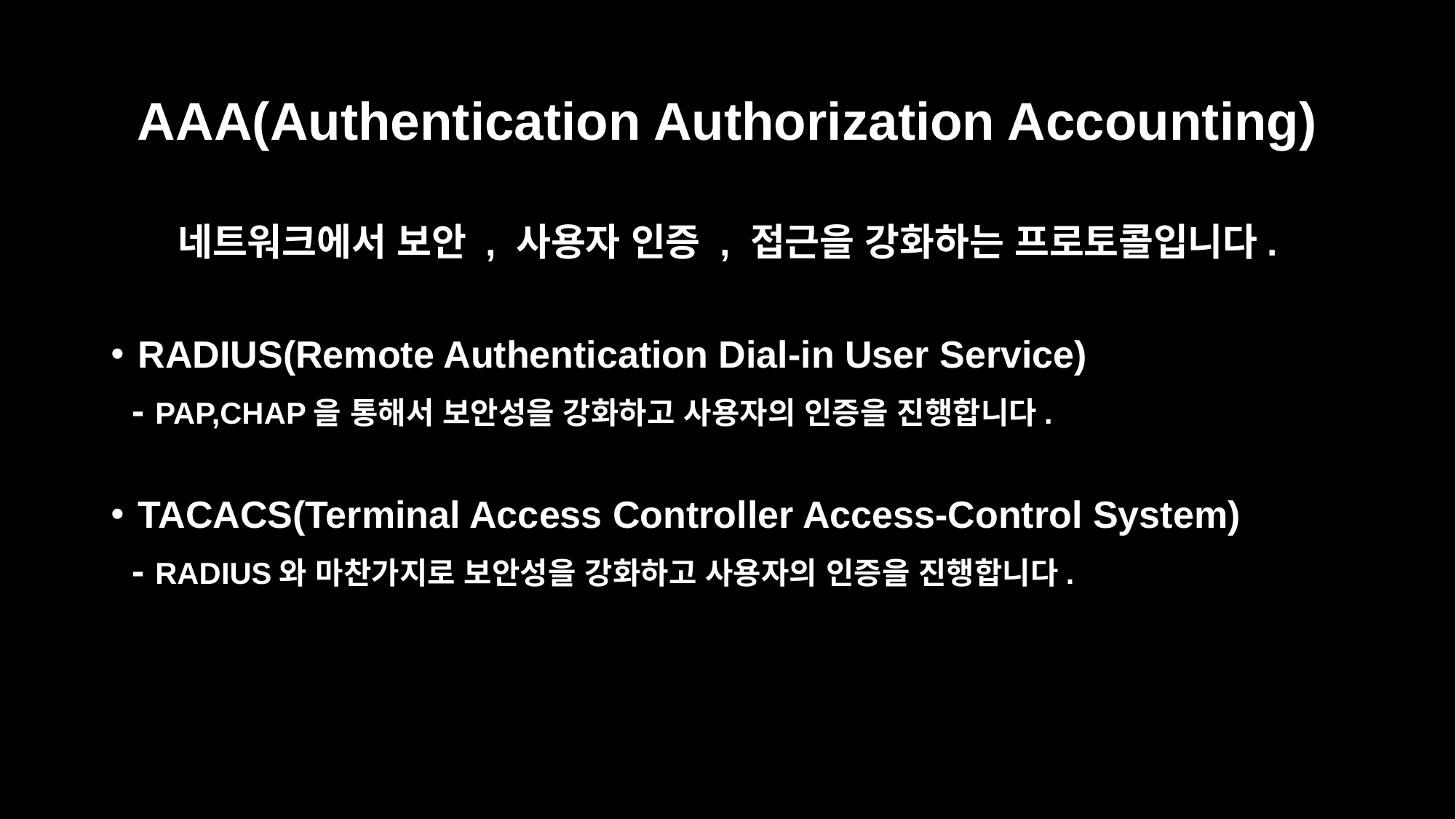

# AAA(Authentication Authorization Accounting)
네트워크에서 보안 , 사용자 인증 , 접근을 강화하는 프로토콜입니다.

RADIUS(Remote Authentication Dial-in User Service)
  - PAP,CHAP을 통해서 보안성을 강화하고 사용자의 인증을 진행합니다.

TACACS(Terminal Access Controller Access-Control System)
  - RADIUS와 마찬가지로 보안성을 강화하고 사용자의 인증을 진행합니다.